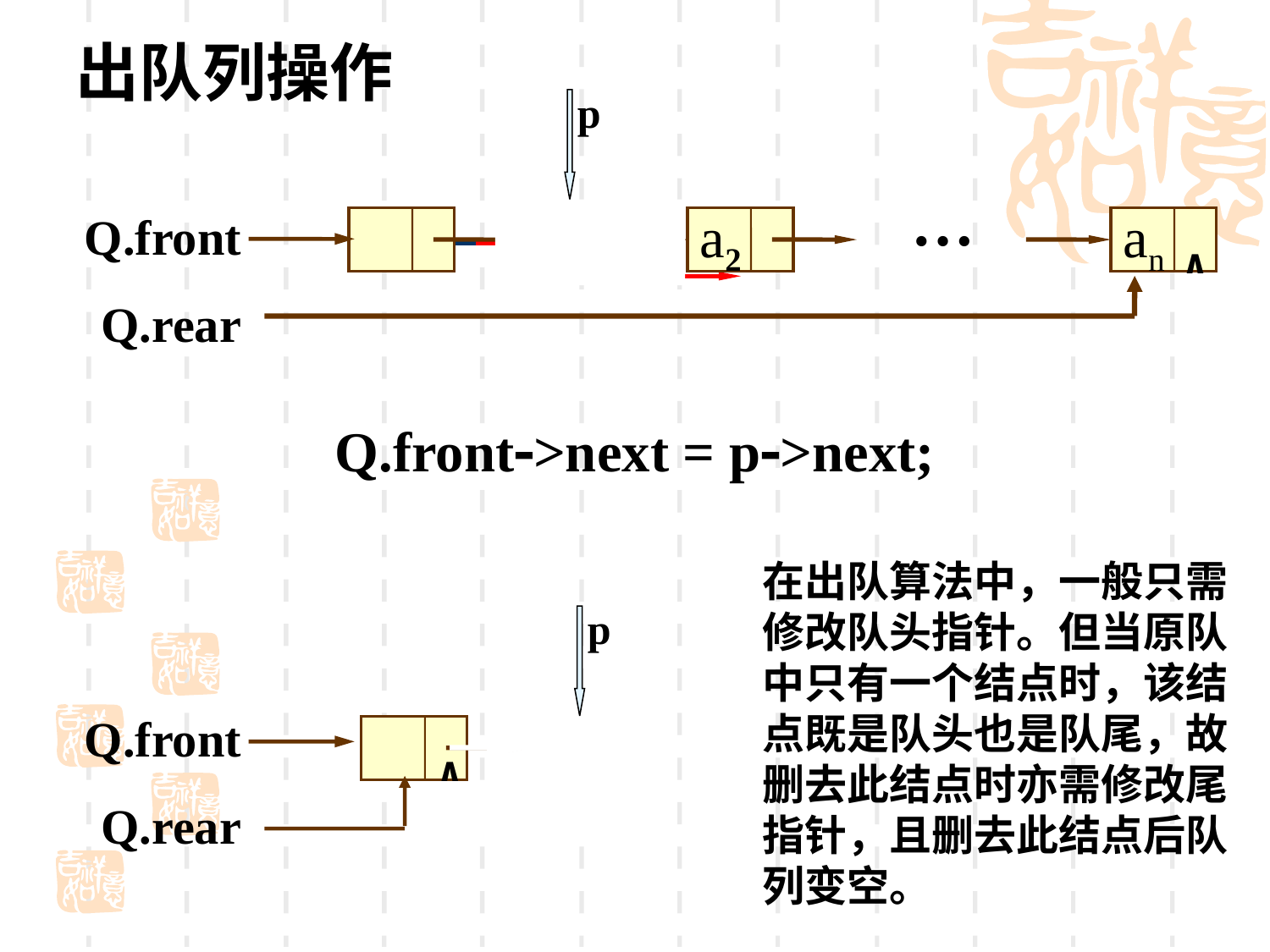

出队列操作
p

…
Q.front

∧

a1

a2

an

Q.rear

Q.front−>next = p−>next;
在出队算法中，一般只需修改队头指针。但当原队中只有一个结点时，该结点既是队头也是队尾，故删去此结点时亦需修改尾指针，且删去此结点后队列变空。
p

Q.front

∧

an

Q.rear

∧